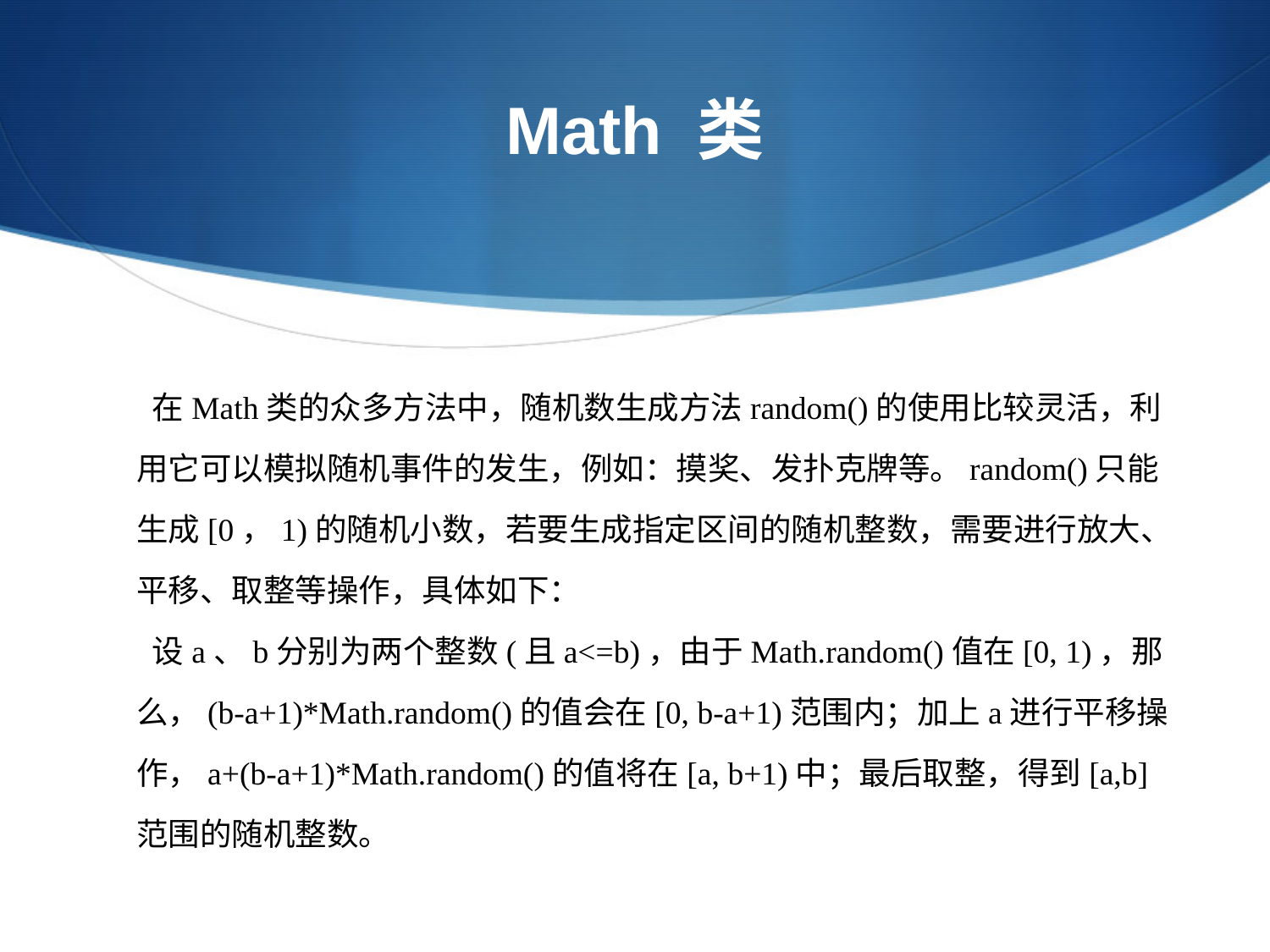

Math 类
　　在Math类的众多方法中，随机数生成方法random()的使用比较灵活，利用它可以模拟随机事件的发生，例如：摸奖、发扑克牌等。random()只能生成[0，1)的随机小数，若要生成指定区间的随机整数，需要进行放大、平移、取整等操作，具体如下：
　　设a、b分别为两个整数(且a<=b)，由于Math.random()值在[0, 1)，那么，(b-a+1)*Math.random()的值会在[0, b-a+1)范围内；加上a进行平移操作，a+(b-a+1)*Math.random()的值将在[a, b+1)中；最后取整，得到[a,b]范围的随机整数。